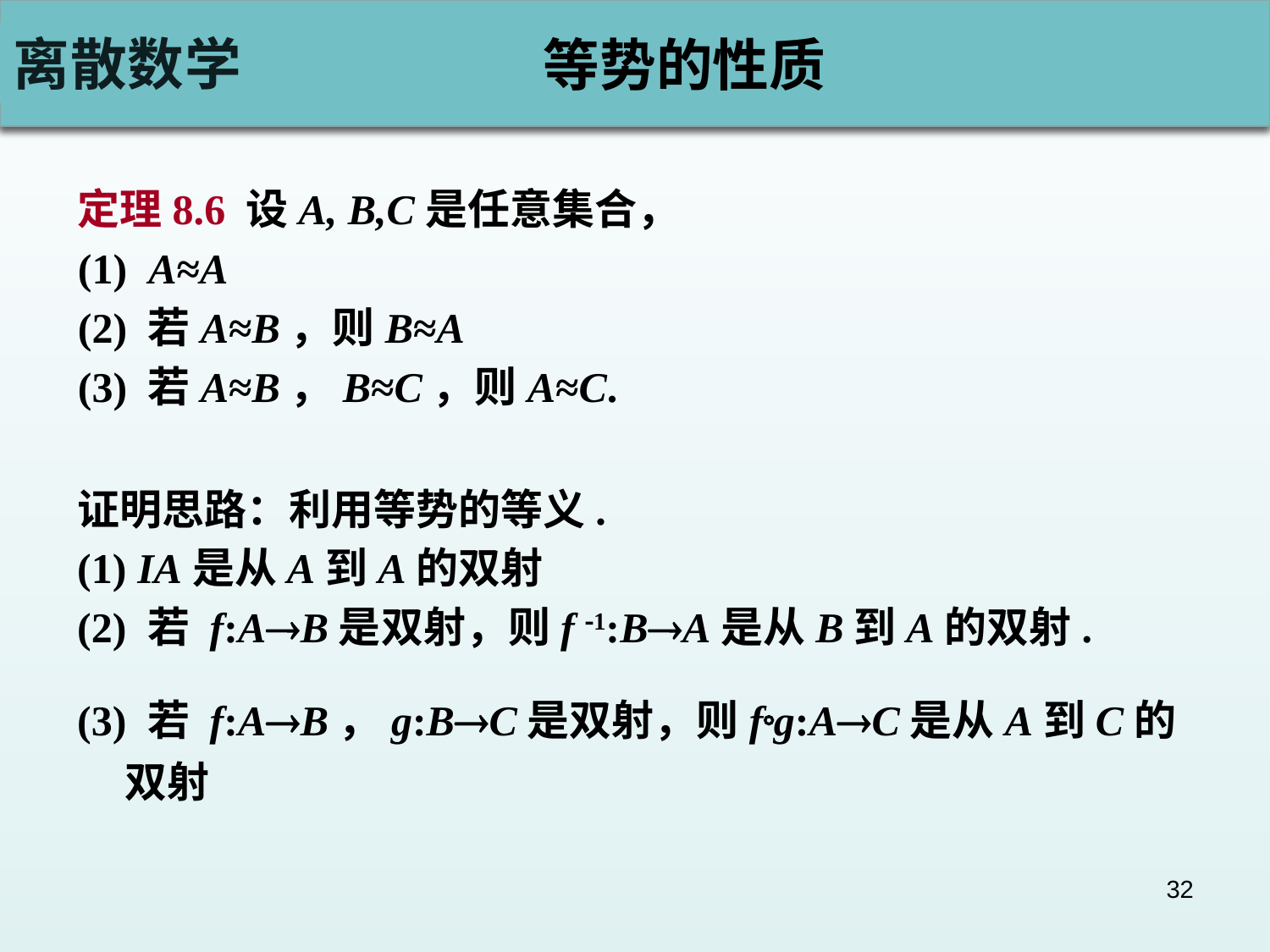

# 等势的性质
定理8.6 设A, B,C是任意集合，
(1)  A≈A
(2) 若A≈B，则B≈A
(3) 若A≈B，B≈C，则A≈C.
证明思路：利用等势的等义.
(1) IA是从A到A的双射
(2) 若 f:A→B是双射，则f −1:B→A是从B到A的双射.
(3) 若 f:A→B，g:B→C是双射，则f°g:A→C是从A到C的双射
32